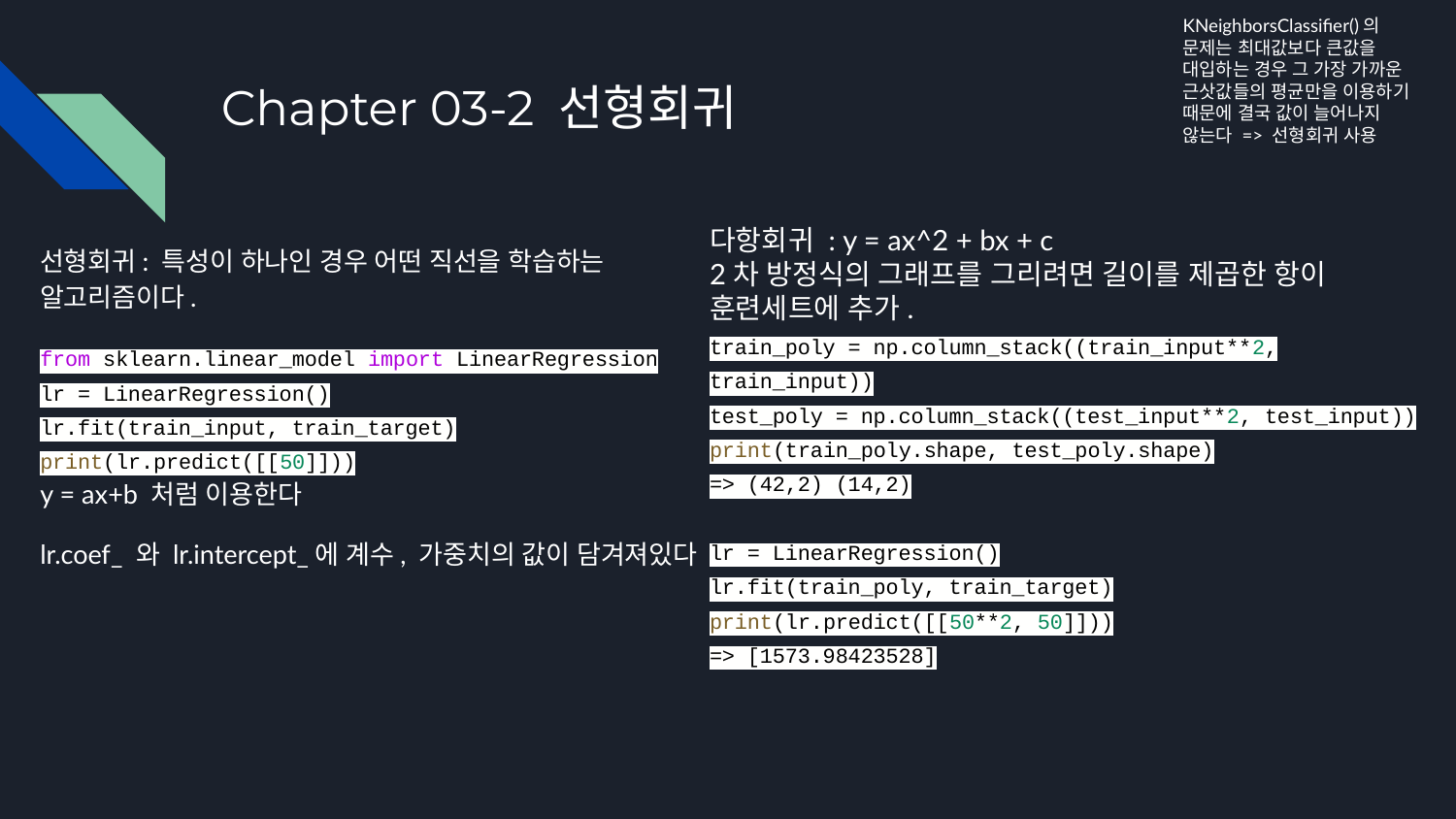

KNeighborsClassifier()의 문제는 최대값보다 큰값을 대입하는 경우 그 가장 가까운 근삿값들의 평균만을 이용하기 때문에 결국 값이 늘어나지 않는다 => 선형회귀 사용
# Chapter 03-2 선형회귀
다항회귀 : y = ax^2 + bx + c
2차 방정식의 그래프를 그리려면 길이를 제곱한 항이 훈련세트에 추가.
train_poly = np.column_stack((train_input**2, train_input))
test_poly = np.column_stack((test_input**2, test_input))
print(train_poly.shape, test_poly.shape)
=> (42,2) (14,2)

lr = LinearRegression()
lr.fit(train_poly, train_target)
print(lr.predict([[50**2, 50]]))
=> [1573.98423528]
선형회귀: 특성이 하나인 경우 어떤 직선을 학습하는 알고리즘이다.
from sklearn.linear_model import LinearRegression
lr = LinearRegression()
lr.fit(train_input, train_target)
print(lr.predict([[50]]))
y = ax+b 처럼 이용한다
lr.coef_ 와 lr.intercept_에 계수, 가중치의 값이 담겨져있다